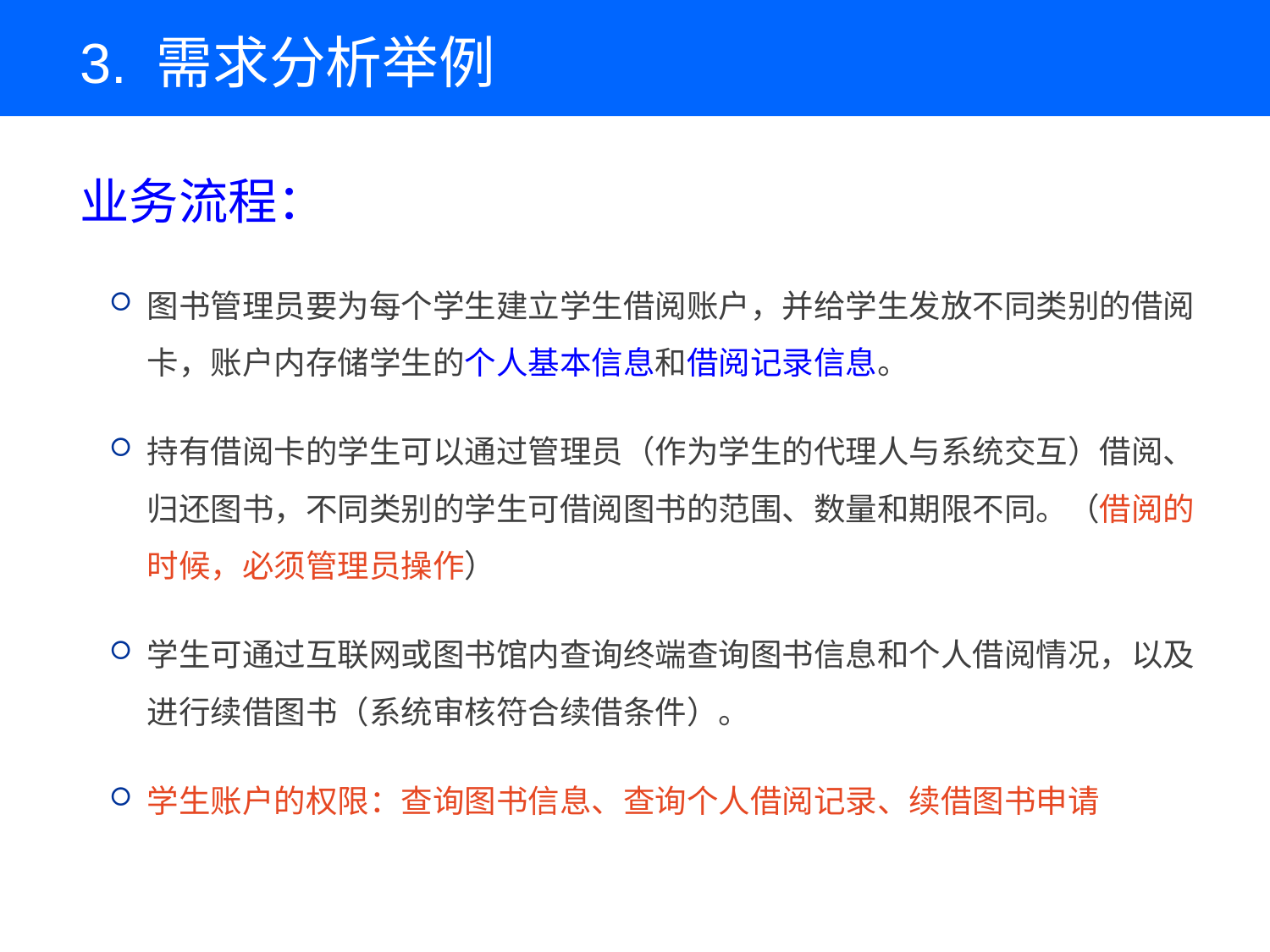

# 3. 需求分析举例
业务流程：
图书管理员要为每个学生建立学生借阅账户，并给学生发放不同类别的借阅卡，账户内存储学生的个人基本信息和借阅记录信息。
持有借阅卡的学生可以通过管理员（作为学生的代理人与系统交互）借阅、归还图书，不同类别的学生可借阅图书的范围、数量和期限不同。（借阅的时候，必须管理员操作）
学生可通过互联网或图书馆内查询终端查询图书信息和个人借阅情况，以及进行续借图书（系统审核符合续借条件）。
学生账户的权限：查询图书信息、查询个人借阅记录、续借图书申请